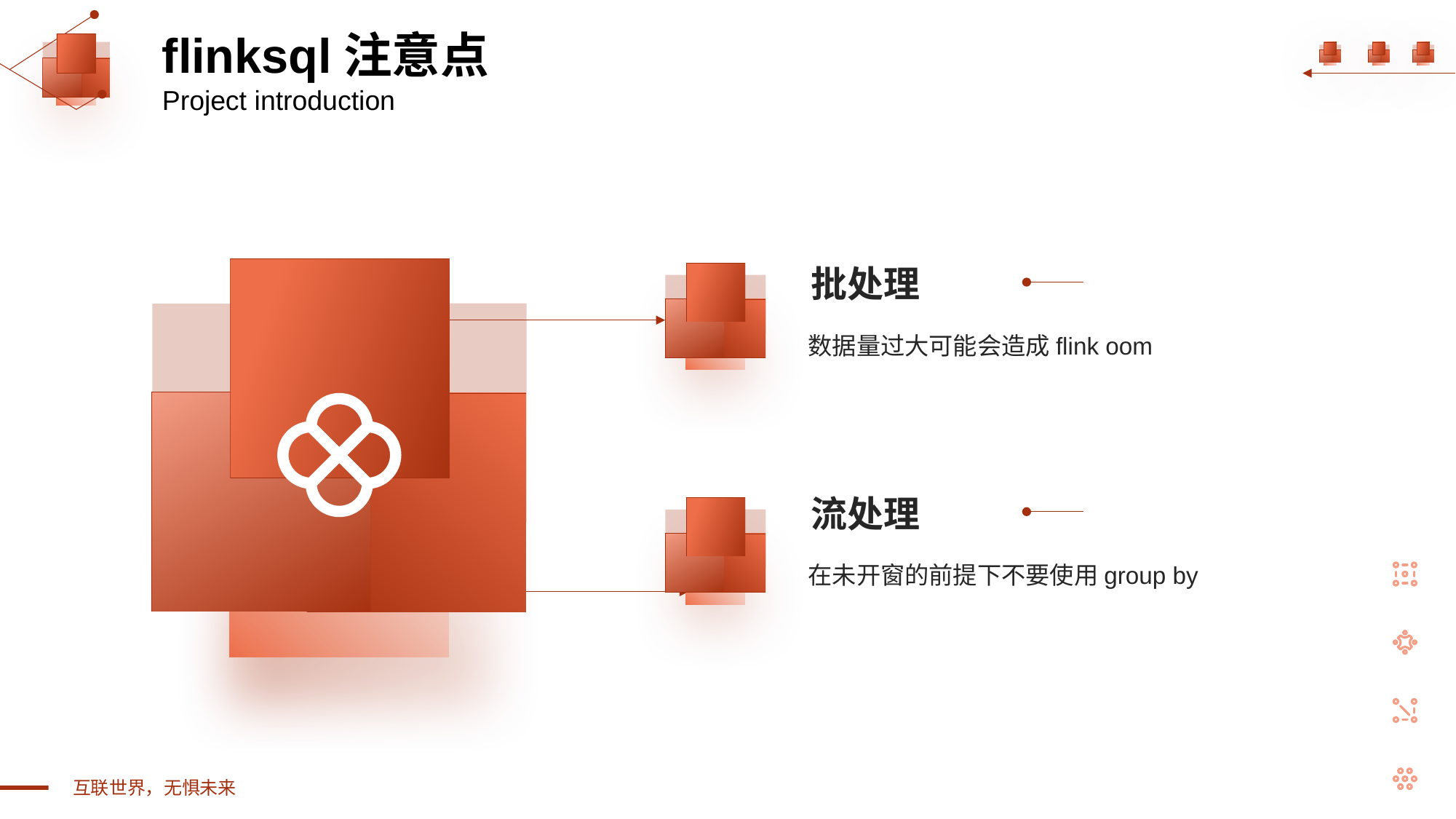

flinksql注意点
Project introduction

批处理

数据量过大可能会造成flink oom

流处理

在未开窗的前提下不要使用group by